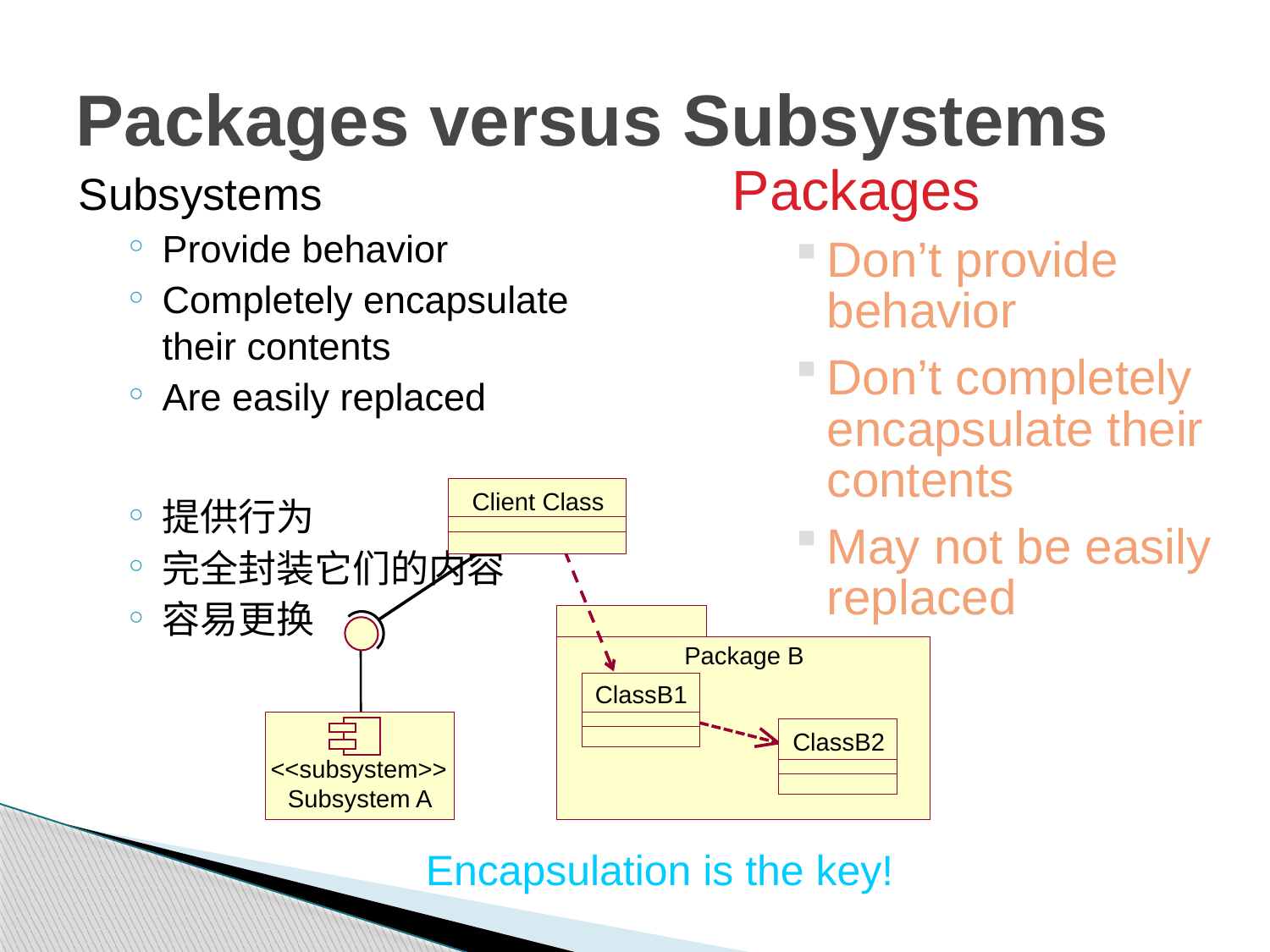

# Packages versus Subsystems
Subsystems
Provide behavior
Completely encapsulate their contents
Are easily replaced

提供行为
完全封装它们的内容
容易更换
Packages
Don’t provide behavior
Don’t completely encapsulate their contents
May not be easily replaced

Client Class

Package B

ClassB1

ClassB2

<<subsystem>>

Subsystem A
Encapsulation is the key!